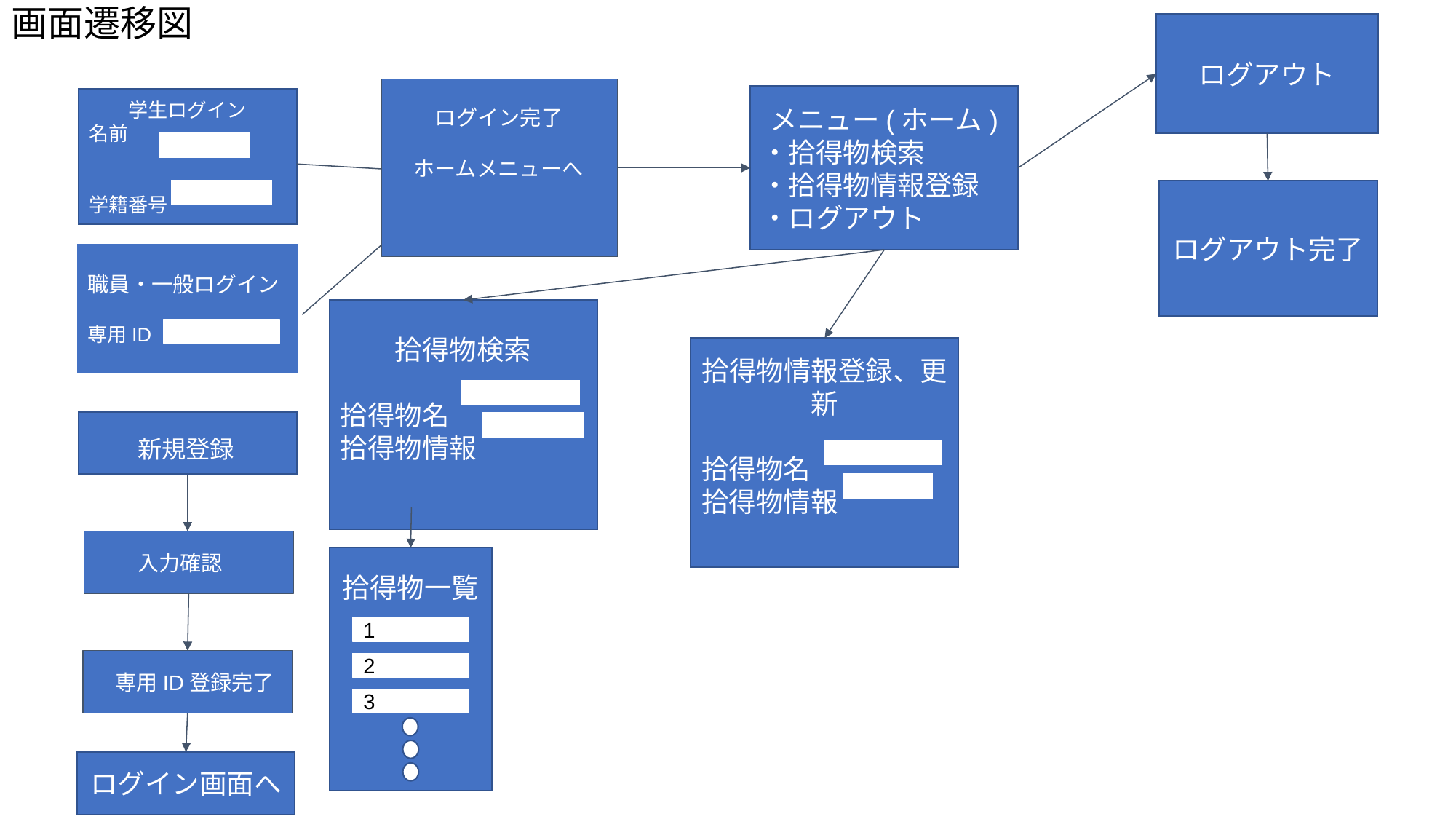

画面遷移図
ログアウト
　　ログイン完了

　ホームメニューへ

メニュー(ホーム)
・拾得物検索
・拾得物情報登録
・ログアウト
学生ログイン
名前

学籍番号

ログアウト完了
職員・一般ログイン

専用ID
拾得物検索

拾得物名
拾得物情報

拾得物情報登録、更新

拾得物名
拾得物情報

情報登録、更新
　　　新規登録

　　新規登録

　　入力確認
拾得物一覧

1
　専用ID登録完了
2
3

ログイン画面へ